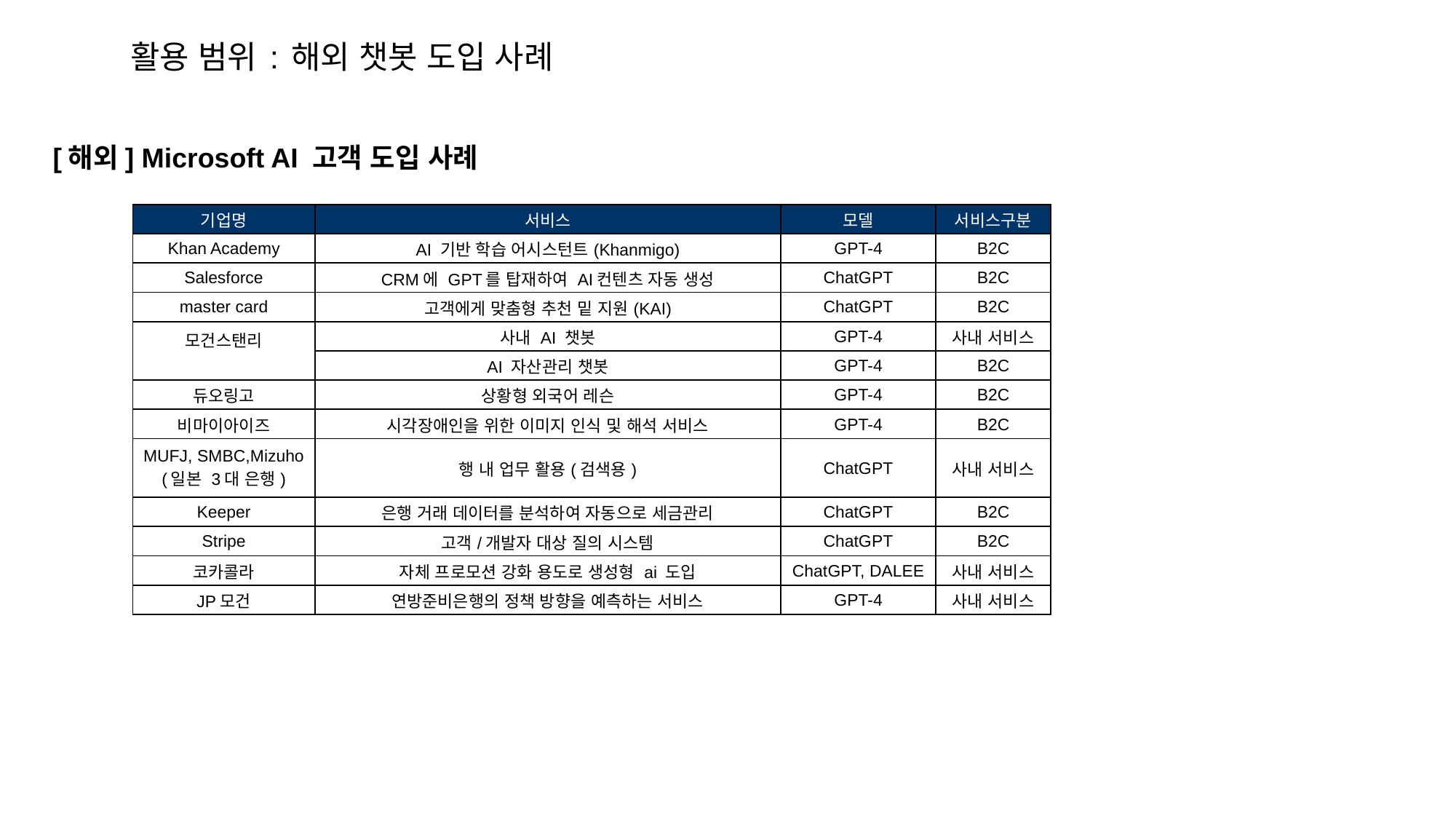

# 활용 범위 : 해외 챗봇 도입 사례
[해외] Microsoft AI 고객 도입 사례
| 기업명 | 서비스 | 모델 | 서비스구분 |
| --- | --- | --- | --- |
| Khan Academy | AI 기반 학습 어시스턴트(Khanmigo) | GPT-4 | B2C |
| Salesforce | CRM에 GPT를 탑재하여 AI컨텐츠 자동 생성 | ChatGPT | B2C |
| master card | 고객에게 맞춤형 추천 밑 지원(KAI) | ChatGPT | B2C |
| 모건스탠리 | 사내 AI 챗봇 | GPT-4 | 사내 서비스 |
|  | AI 자산관리 챗봇 | GPT-4 | B2C |
| 듀오링고 | 상황형 외국어 레슨 | GPT-4 | B2C |
| 비마이아이즈 | 시각장애인을 위한 이미지 인식 및 해석 서비스 | GPT-4 | B2C |
| MUFJ, SMBC,Mizuho (일본 3대 은행) | 행 내 업무 활용(검색용) | ChatGPT | 사내 서비스 |
| Keeper | 은행 거래 데이터를 분석하여 자동으로 세금관리 | ChatGPT | B2C |
| Stripe | 고객/개발자 대상 질의 시스템 | ChatGPT | B2C |
| 코카콜라 | 자체 프로모션 강화 용도로 생성형 ai 도입 | ChatGPT, DALEE | 사내 서비스 |
| JP모건 | 연방준비은행의 정책 방향을 예측하는 서비스 | GPT-4 | 사내 서비스 |